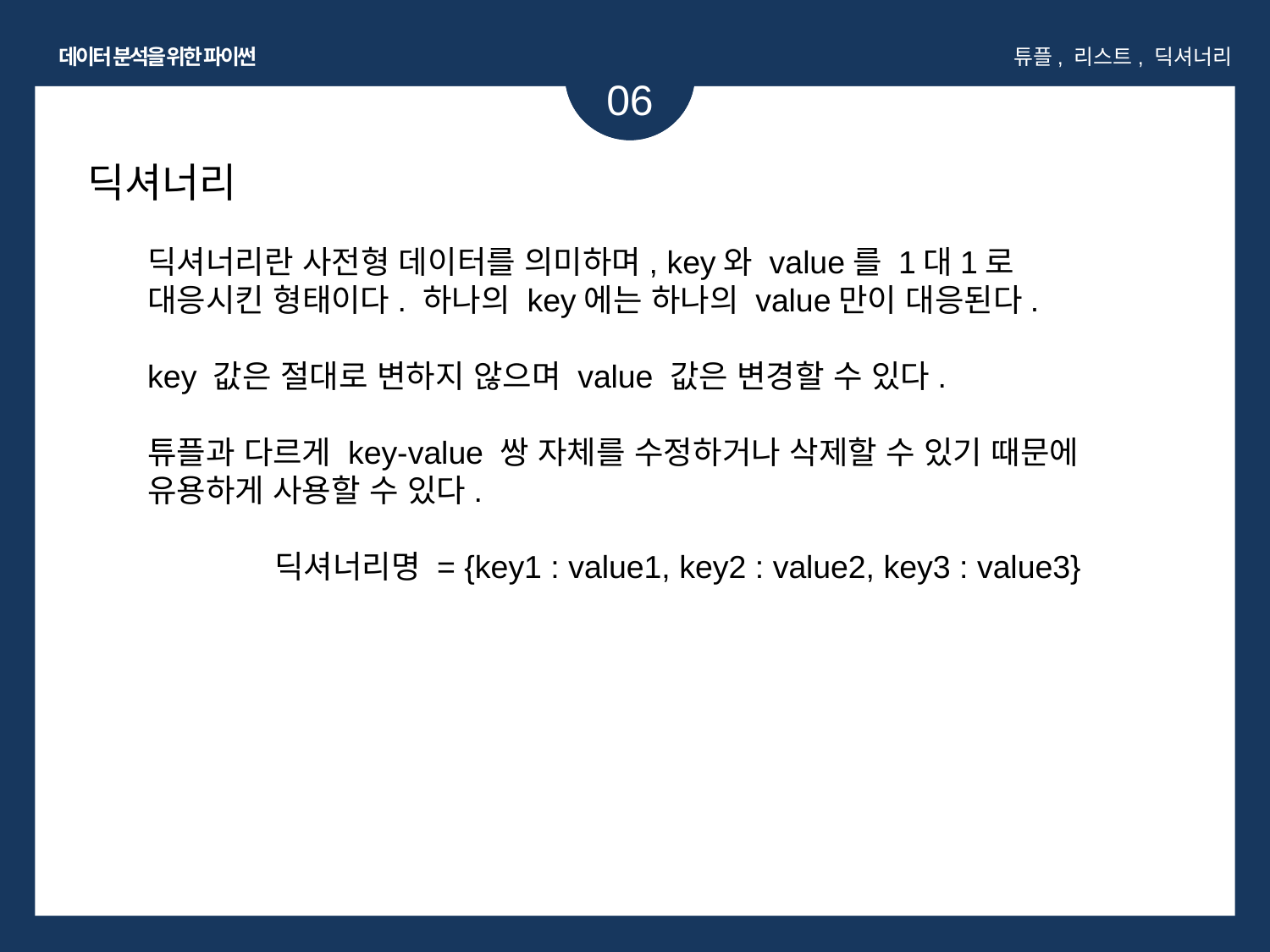

데이터 분석을 위한 파이썬
튜플, 리스트, 딕셔너리
06
딕셔너리
딕셔너리란 사전형 데이터를 의미하며, key와 value를 1대1로 대응시킨 형태이다. 하나의 key에는 하나의 value만이 대응된다.

key 값은 절대로 변하지 않으며 value 값은 변경할 수 있다.

튜플과 다르게 key-value 쌍 자체를 수정하거나 삭제할 수 있기 때문에 유용하게 사용할 수 있다.

	딕셔너리명 = {key1 : value1, key2 : value2, key3 : value3}